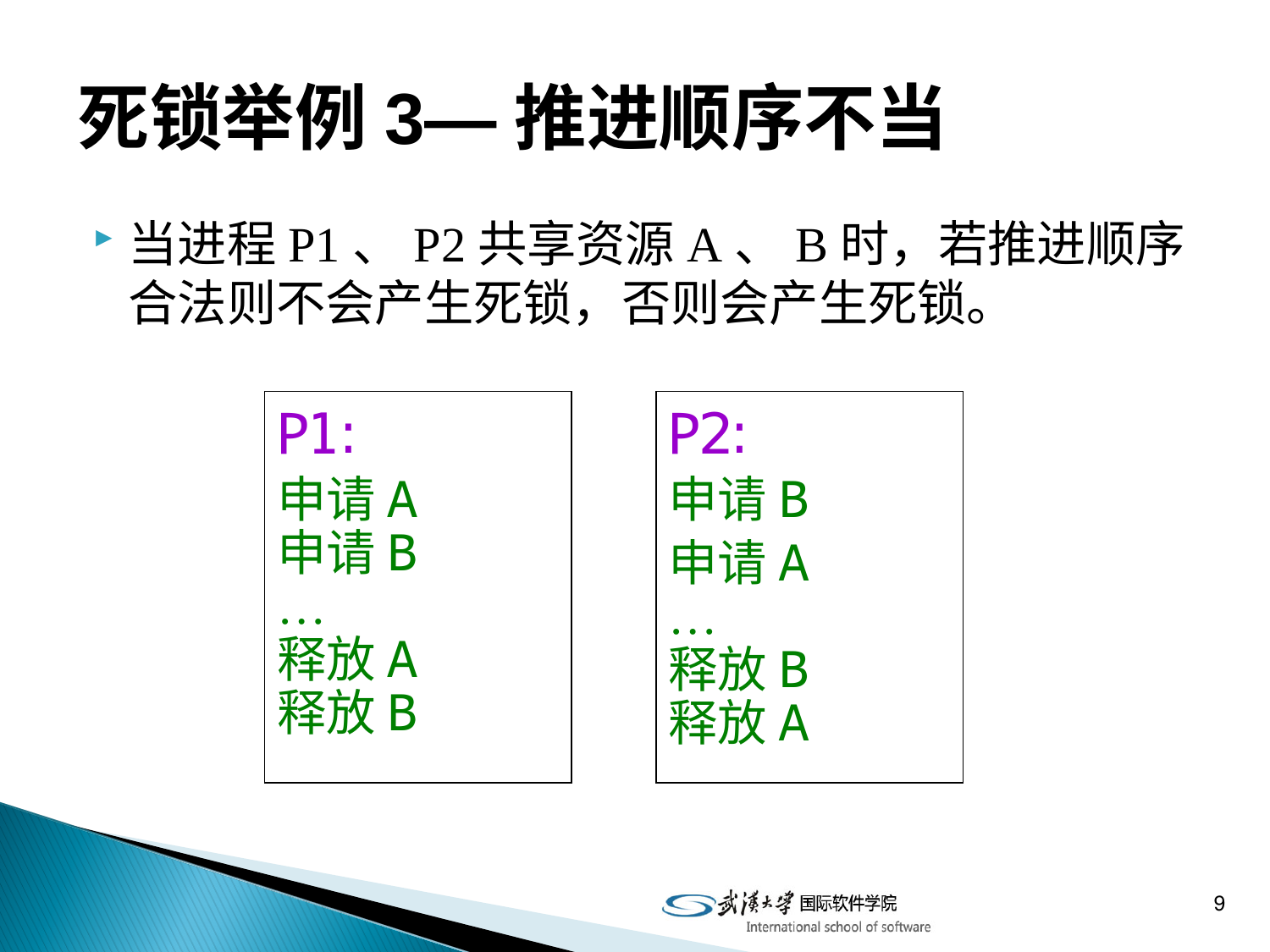

# 死锁举例3—推进顺序不当
当进程P1、P2共享资源A、B时，若推进顺序合法则不会产生死锁，否则会产生死锁。
P1:
申请A
申请B
…
释放A
释放B

P2:
申请B
申请A
…
释放B
释放A